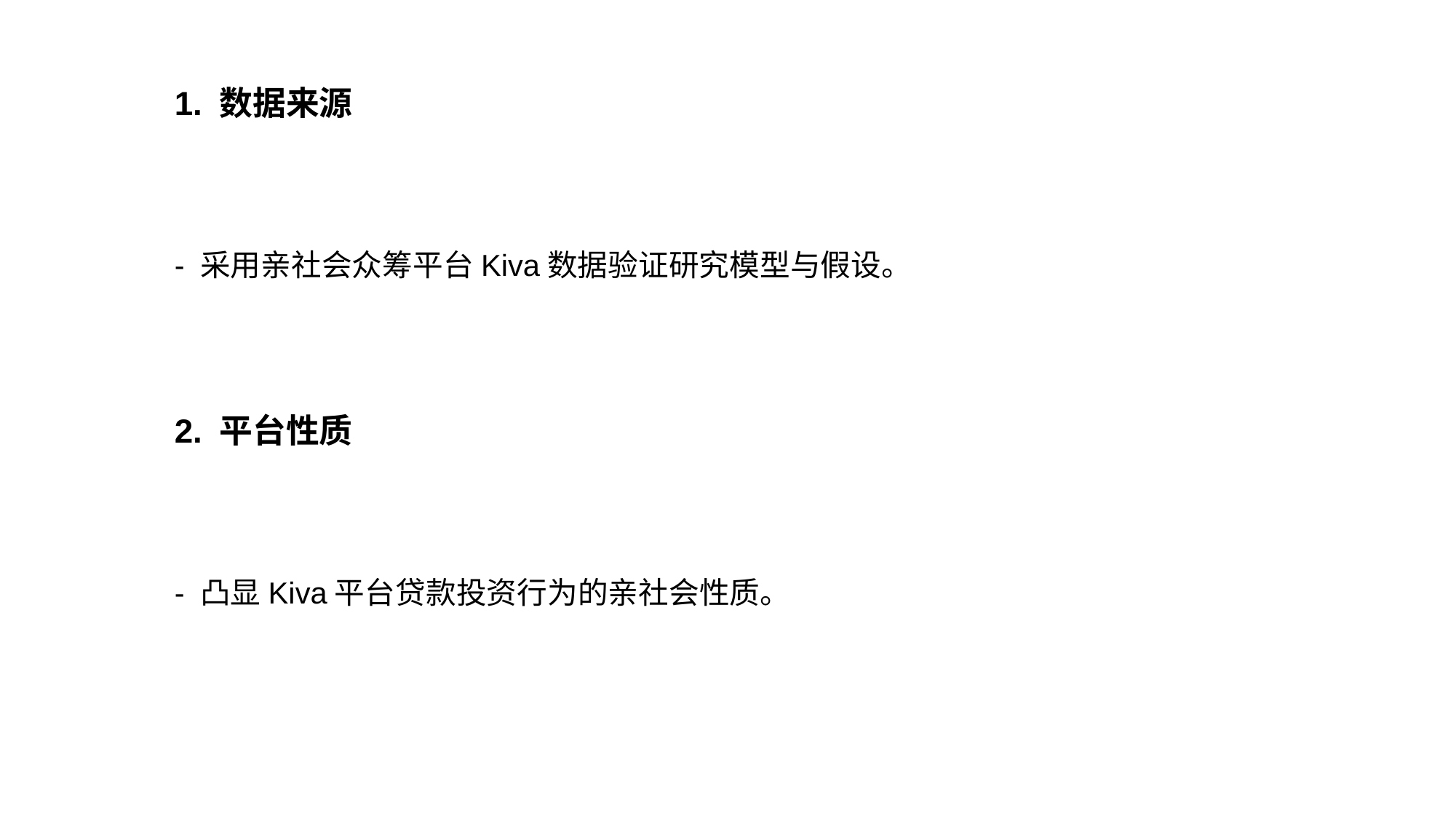

1. 数据来源

- 采用亲社会众筹平台Kiva数据验证研究模型与假设。
2. 平台性质
- 凸显Kiva平台贷款投资行为的亲社会性质。